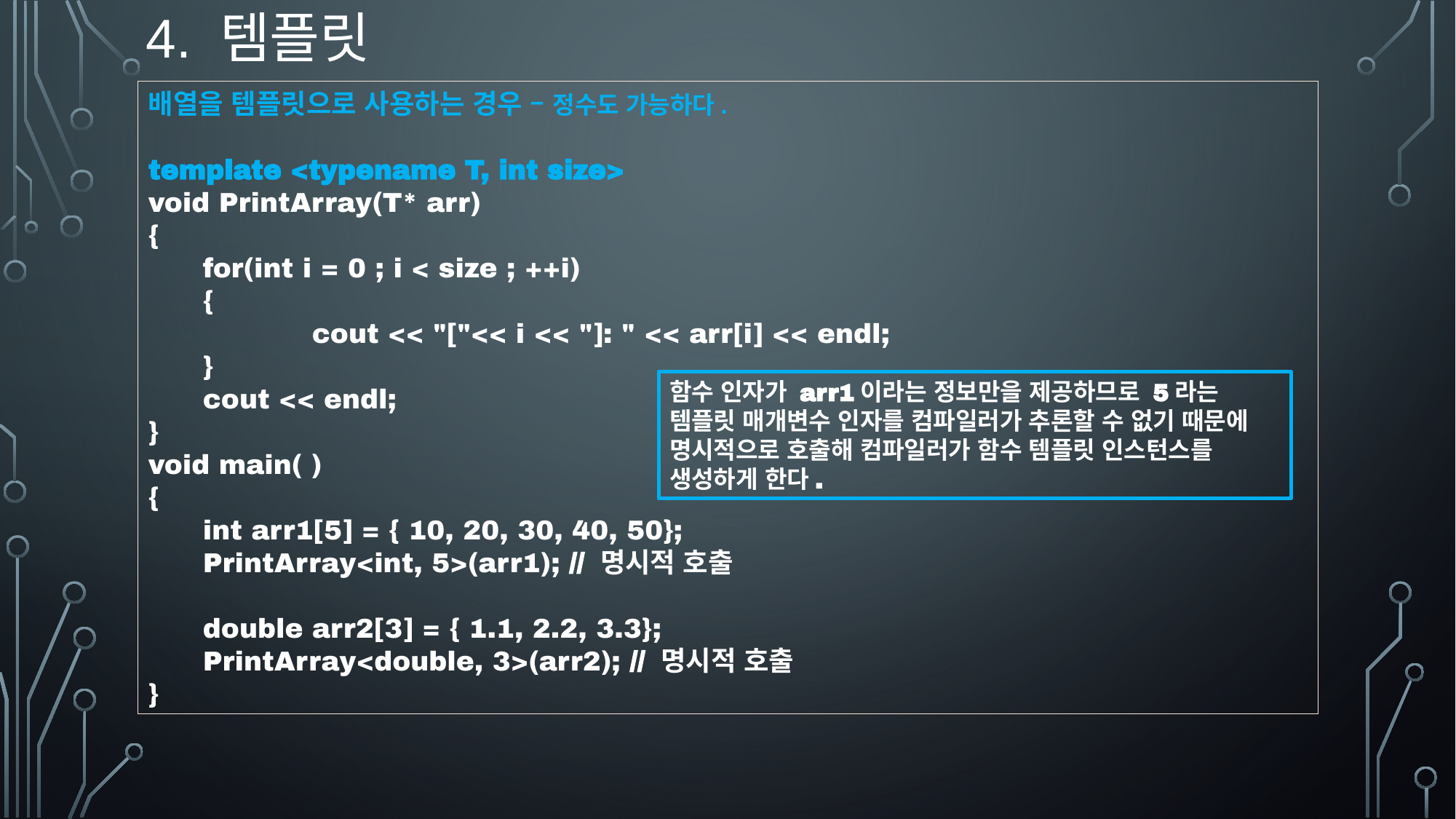

# 4. 템플릿
배열을 템플릿으로 사용하는 경우 – 정수도 가능하다.

template <typename T, int size>
void PrintArray(T* arr)
{
for(int i = 0 ; i < size ; ++i)
{
	cout << "["<< i << "]: " << arr[i] << endl;
}
cout << endl;
}
void main( )
{
int arr1[5] = { 10, 20, 30, 40, 50};
PrintArray<int, 5>(arr1); // 명시적 호출

double arr2[3] = { 1.1, 2.2, 3.3};
PrintArray<double, 3>(arr2); // 명시적 호출
}
함수 인자가 arr1이라는 정보만을 제공하므로 5라는 템플릿 매개변수 인자를 컴파일러가 추론할 수 없기 때문에 명시적으로 호출해 컴파일러가 함수 템플릿 인스턴스를 생성하게 한다.